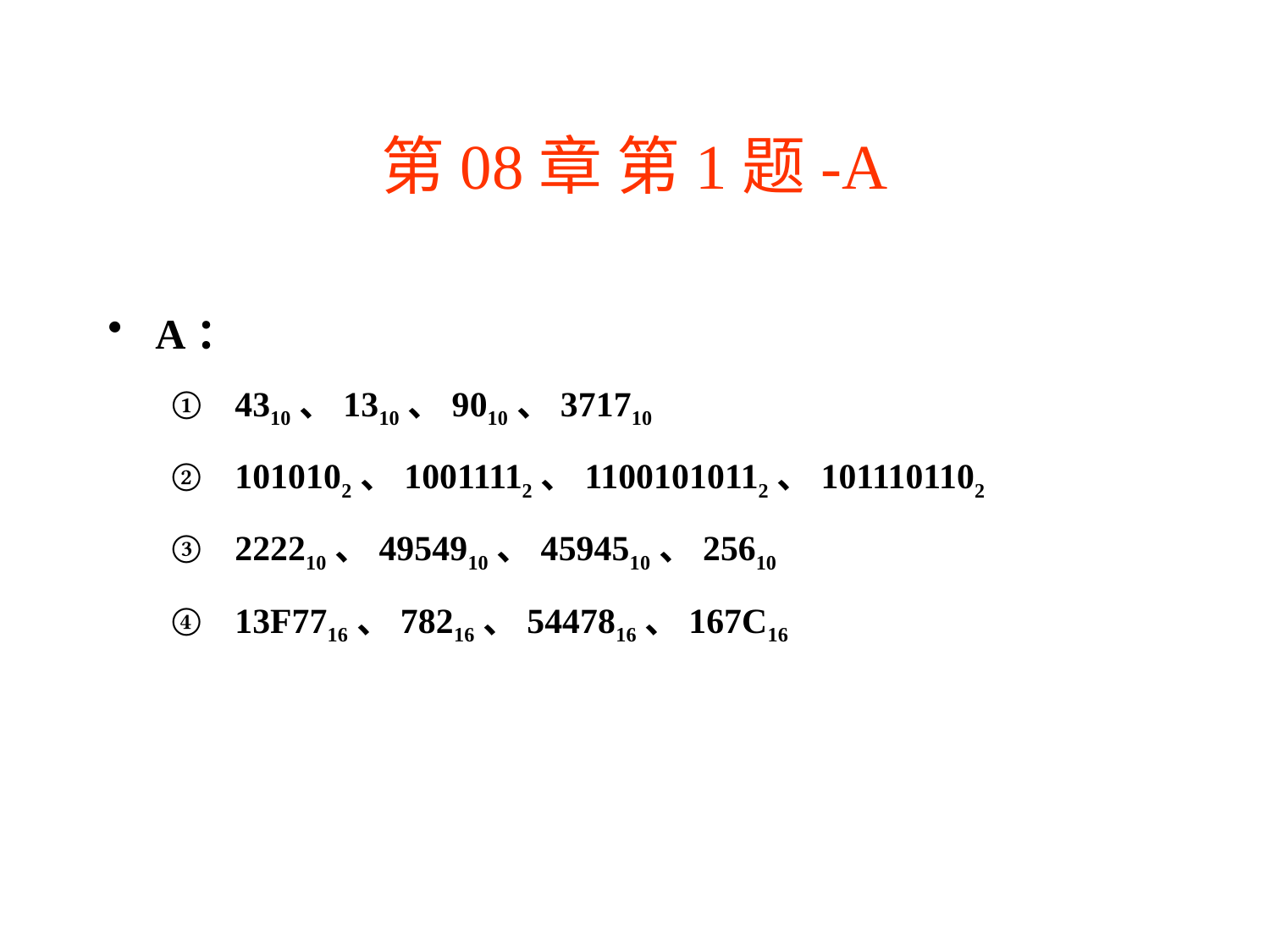

# 第08章 第1题-A
A：
4310、1310、9010、371710
1010102、10011112、11001010112、1011101102
222210、4954910、4594510、25610
13F7716、78216、5447816、167C16